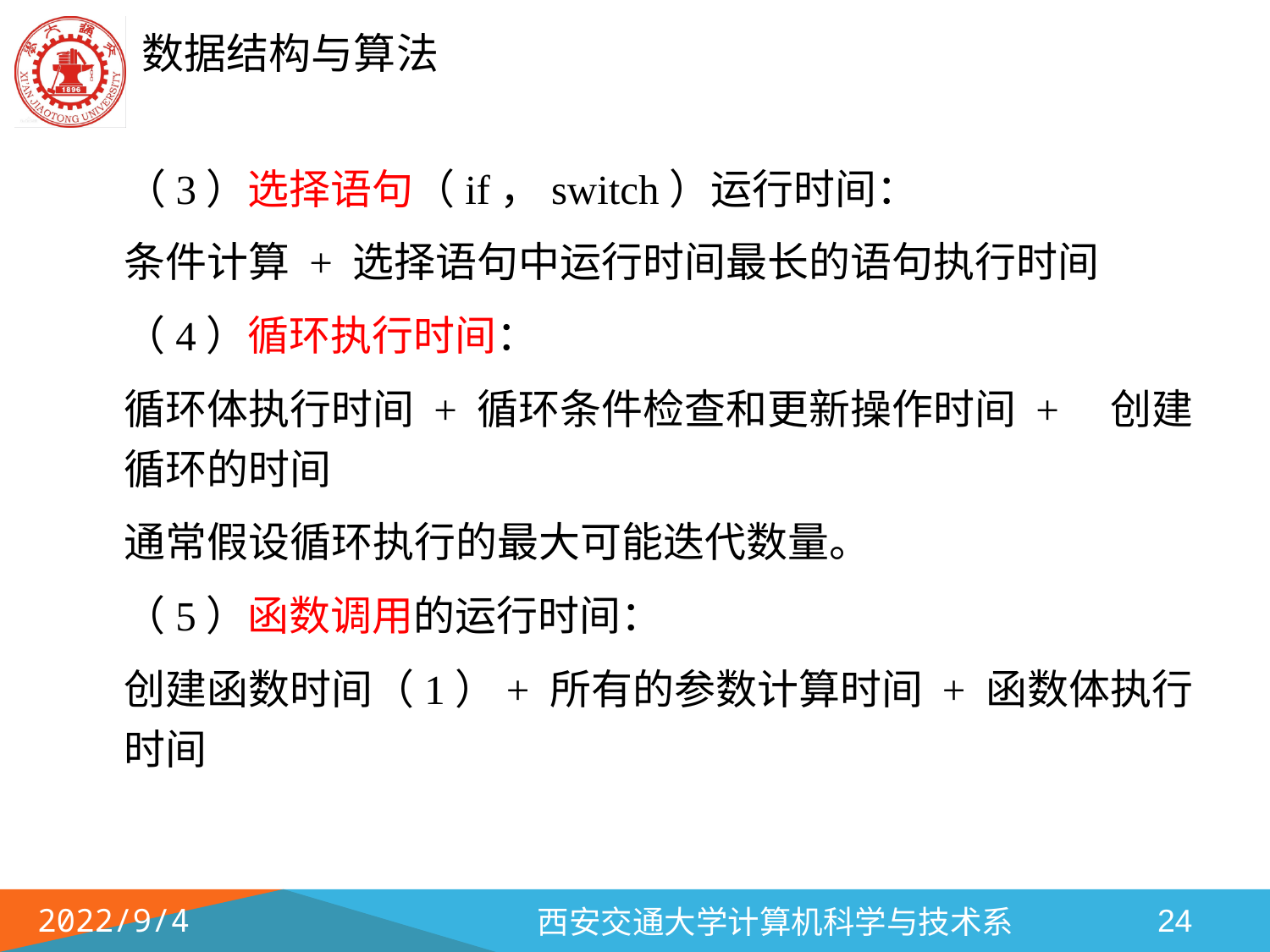

（3）选择语句（if，switch）运行时间：
		条件计算 + 选择语句中运行时间最长的语句执行时间
	（4）循环执行时间：
		循环体执行时间 + 循环条件检查和更新操作时间 +　创建循环的时间
		通常假设循环执行的最大可能迭代数量。
	（5）函数调用的运行时间：
		创建函数时间（1）+ 所有的参数计算时间 + 函数体执行时间